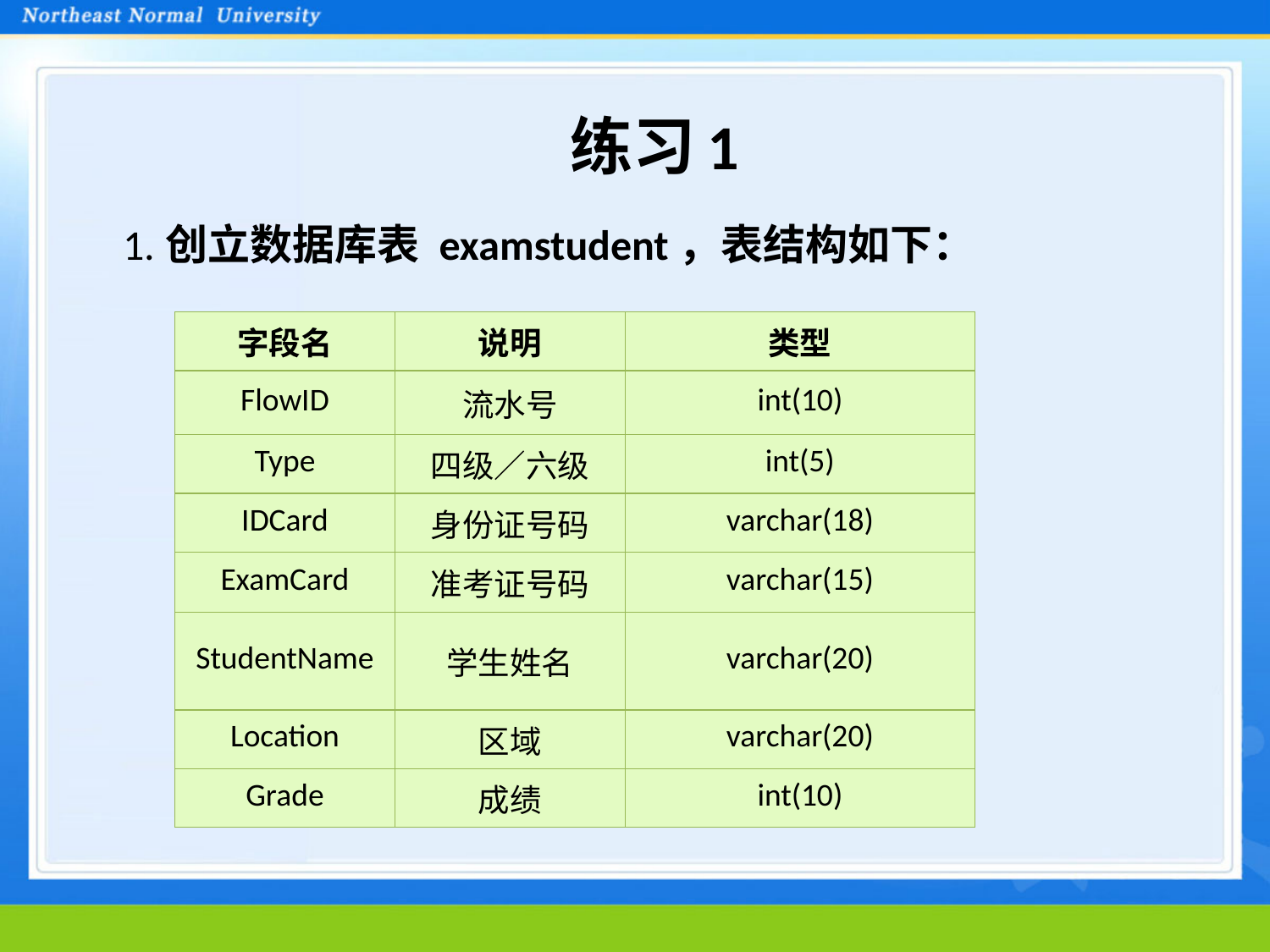

# 练习1
1.创立数据库表 examstudent，表结构如下：
| 字段名 | 说明 | 类型 |
| --- | --- | --- |
| FlowID | 流水号 | int(10) |
| Type | 四级／六级 | int(5) |
| IDCard | 身份证号码 | varchar(18) |
| ExamCard | 准考证号码 | varchar(15) |
| StudentName | 学生姓名 | varchar(20) |
| Location | 区域 | varchar(20) |
| Grade | 成绩 | int(10) |